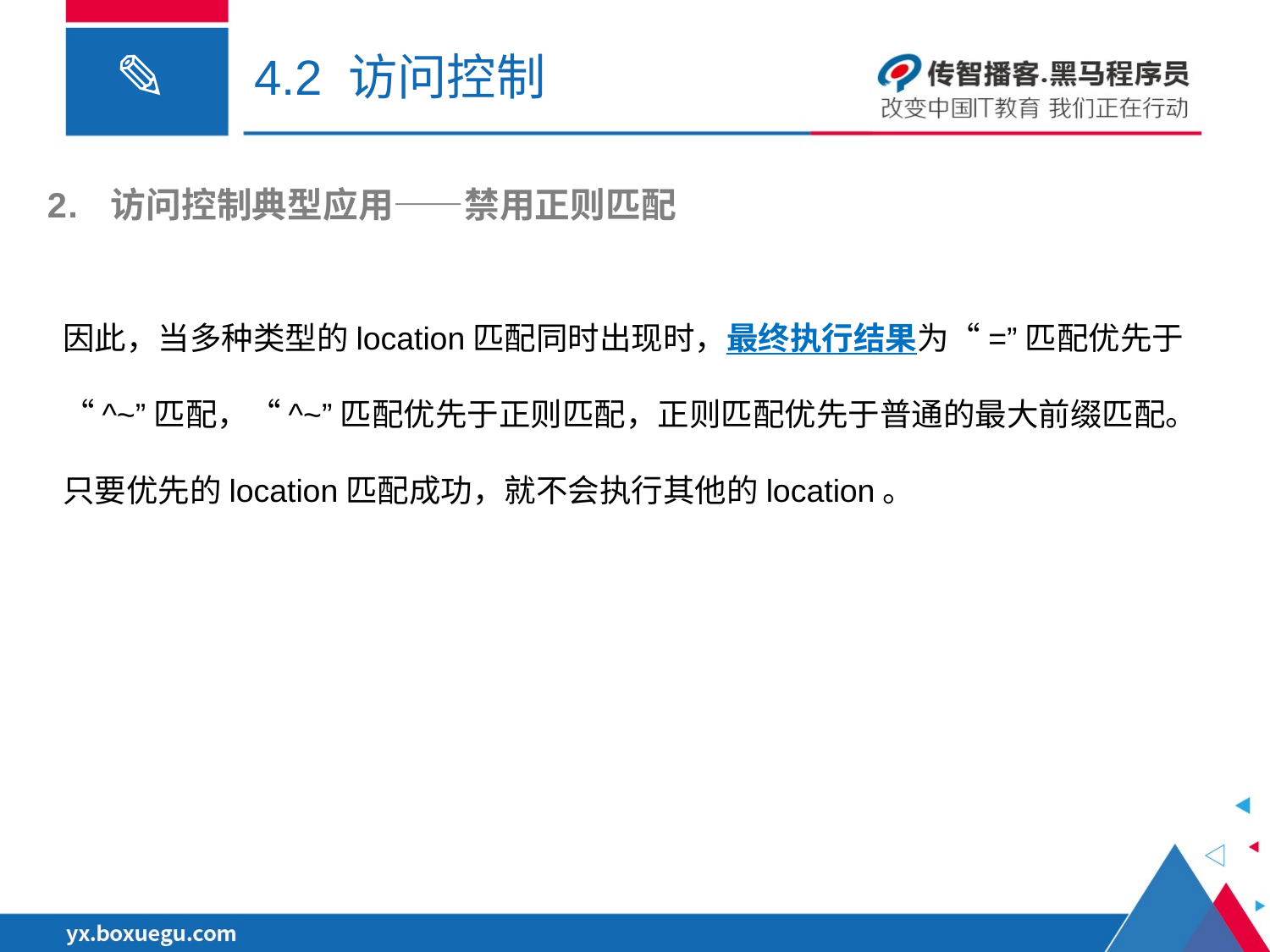

# 4.2 访问控制
访问控制典型应用——禁用正则匹配
因此，当多种类型的location匹配同时出现时，最终执行结果为“=”匹配优先于“^~”匹配，“^~”匹配优先于正则匹配，正则匹配优先于普通的最大前缀匹配。只要优先的location匹配成功，就不会执行其他的location。